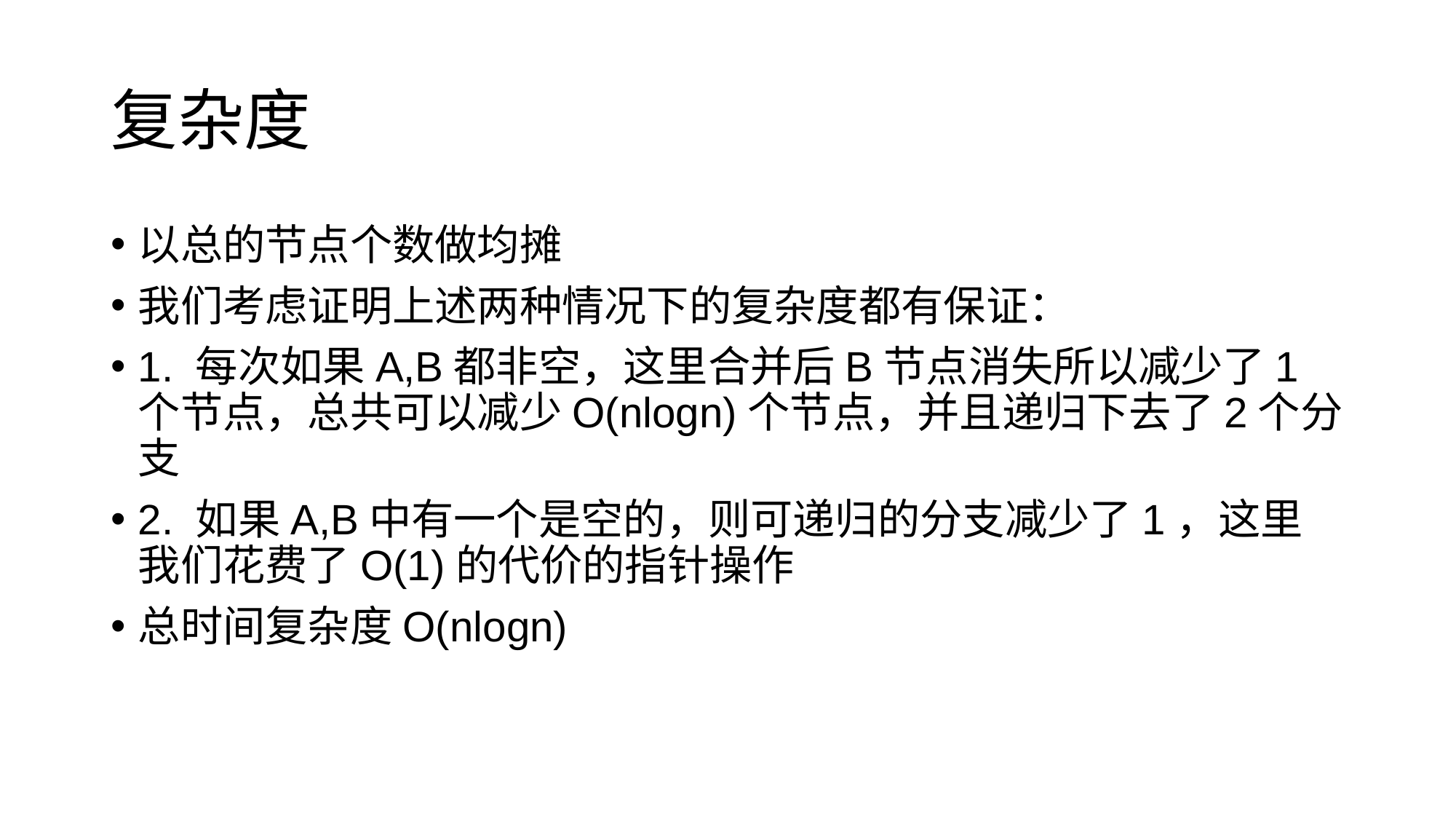

# 复杂度
以总的节点个数做均摊
我们考虑证明上述两种情况下的复杂度都有保证：
1. 每次如果A,B都非空，这里合并后B节点消失所以减少了1个节点，总共可以减少O(nlogn)个节点，并且递归下去了2个分支
2. 如果A,B中有一个是空的，则可递归的分支减少了1，这里我们花费了O(1)的代价的指针操作
总时间复杂度O(nlogn)